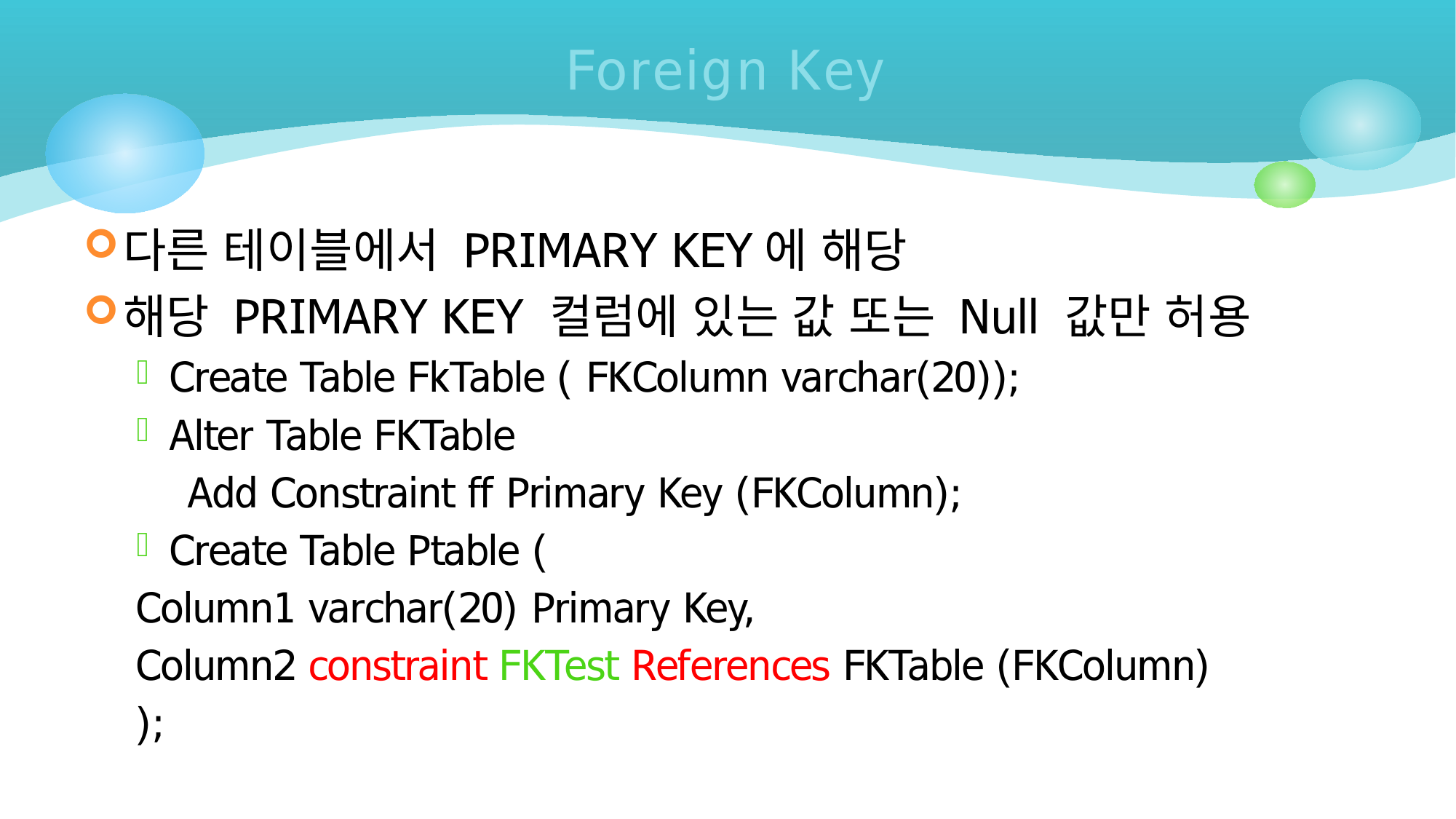

# Foreign Key
다른 테이블에서 PRIMARY KEY에 해당
해당 PRIMARY KEY 컬럼에 있는 값 또는 Null 값만 허용
Create Table FkTable ( FKColumn varchar(20));
Alter Table FKTable
    Add Constraint ff Primary Key (FKColumn);
Create Table Ptable (
	Column1 varchar(20) Primary Key,
	Column2 constraint FKTest References FKTable (FKColumn)
	);